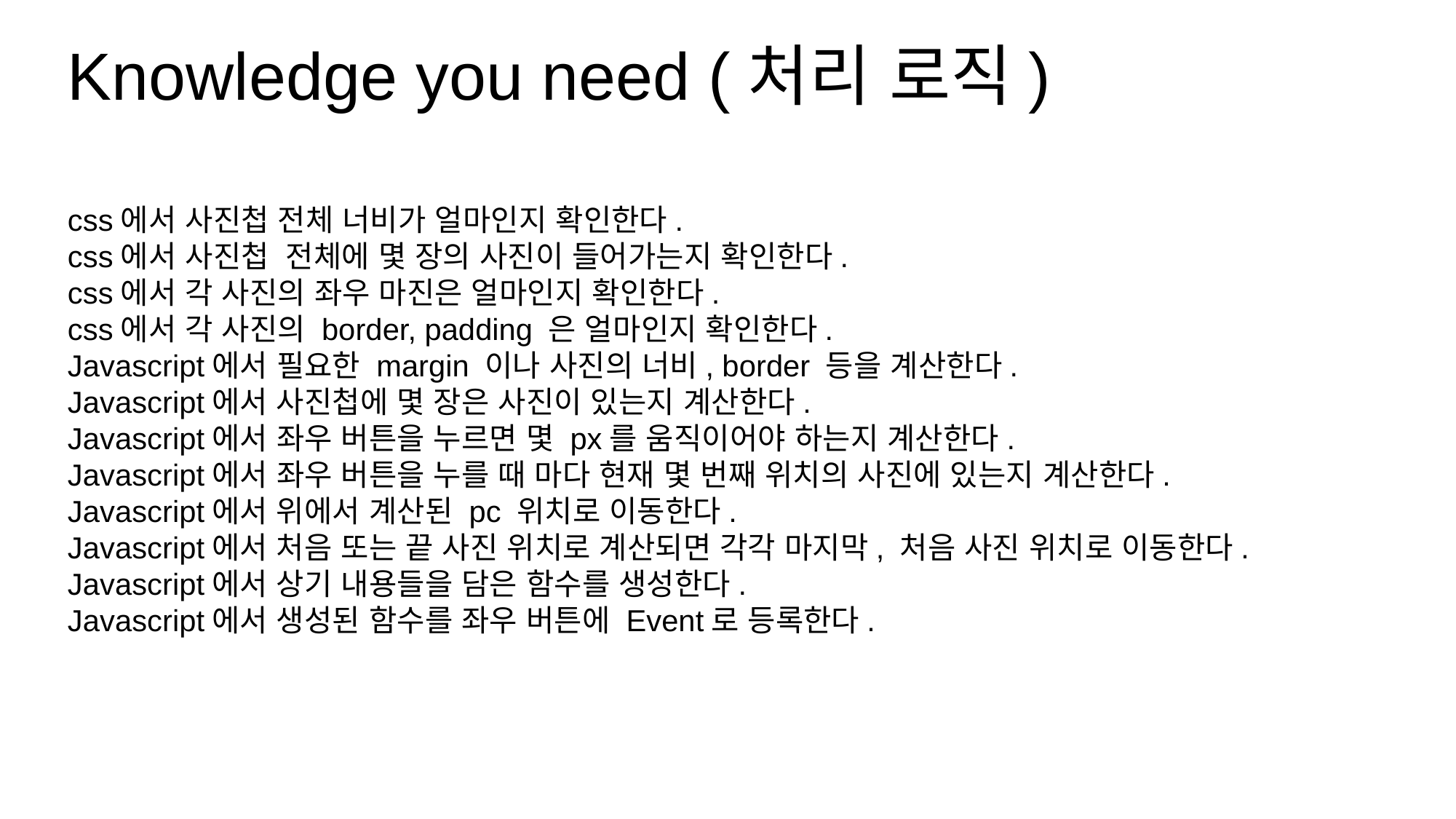

Knowledge you need (처리 로직)
css에서 사진첩 전체 너비가 얼마인지 확인한다.
css에서 사진첩	전체에 몇 장의 사진이 들어가는지 확인한다.
css에서 각 사진의 좌우 마진은 얼마인지 확인한다.
css에서 각 사진의 border, padding 은 얼마인지 확인한다.
Javascript에서 필요한 margin 이나 사진의 너비, border 등을 계산한다.
Javascript에서 사진첩에 몇 장은 사진이 있는지 계산한다.
Javascript에서 좌우 버튼을 누르면 몇 px를 움직이어야 하는지 계산한다.
Javascript에서 좌우 버튼을 누를 때 마다 현재 몇 번째 위치의 사진에 있는지 계산한다.
Javascript에서 위에서 계산된 pc 위치로 이동한다.
Javascript에서 처음 또는 끝 사진 위치로 계산되면 각각 마지막, 처음 사진 위치로 이동한다.
Javascript에서 상기 내용들을 담은 함수를 생성한다.
Javascript에서 생성된 함수를 좌우 버튼에 Event로 등록한다.